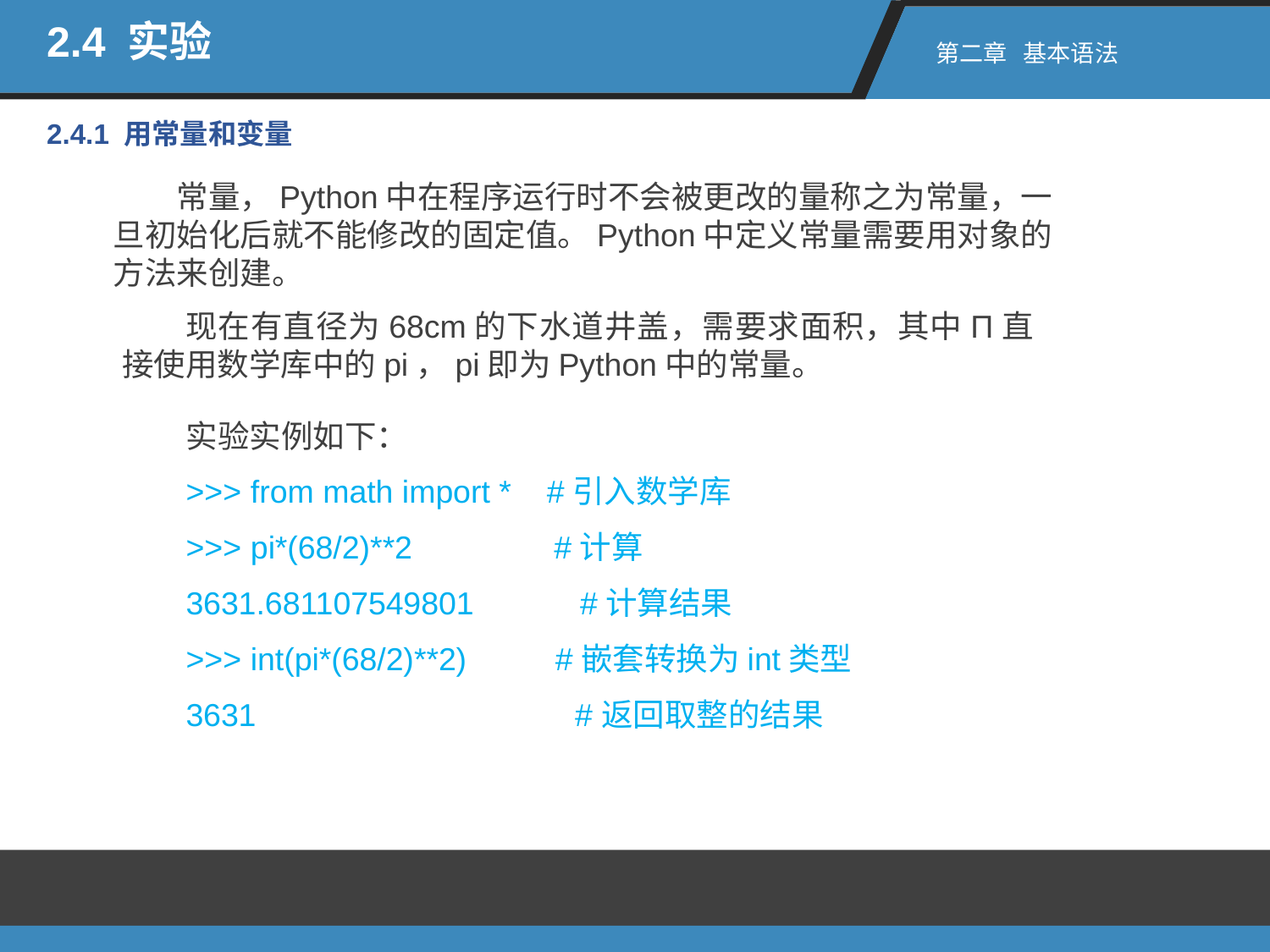

2.4 实验
第二章   基本语法
2.4.1 用常量和变量
常量，Python中在程序运行时不会被更改的量称之为常量，一旦初始化后就不能修改的固定值。Python中定义常量需要用对象的方法来创建。
现在有直径为68cm的下水道井盖，需要求面积，其中Π直接使用数学库中的pi，pi即为Python中的常量。
实验实例如下：
>>> from math import *    #引入数学库
>>> pi*(68/2)**2                #计算
3631.681107549801            #计算结果
>>> int(pi*(68/2)**2)          #嵌套转换为int类型
3631                                    #返回取整的结果